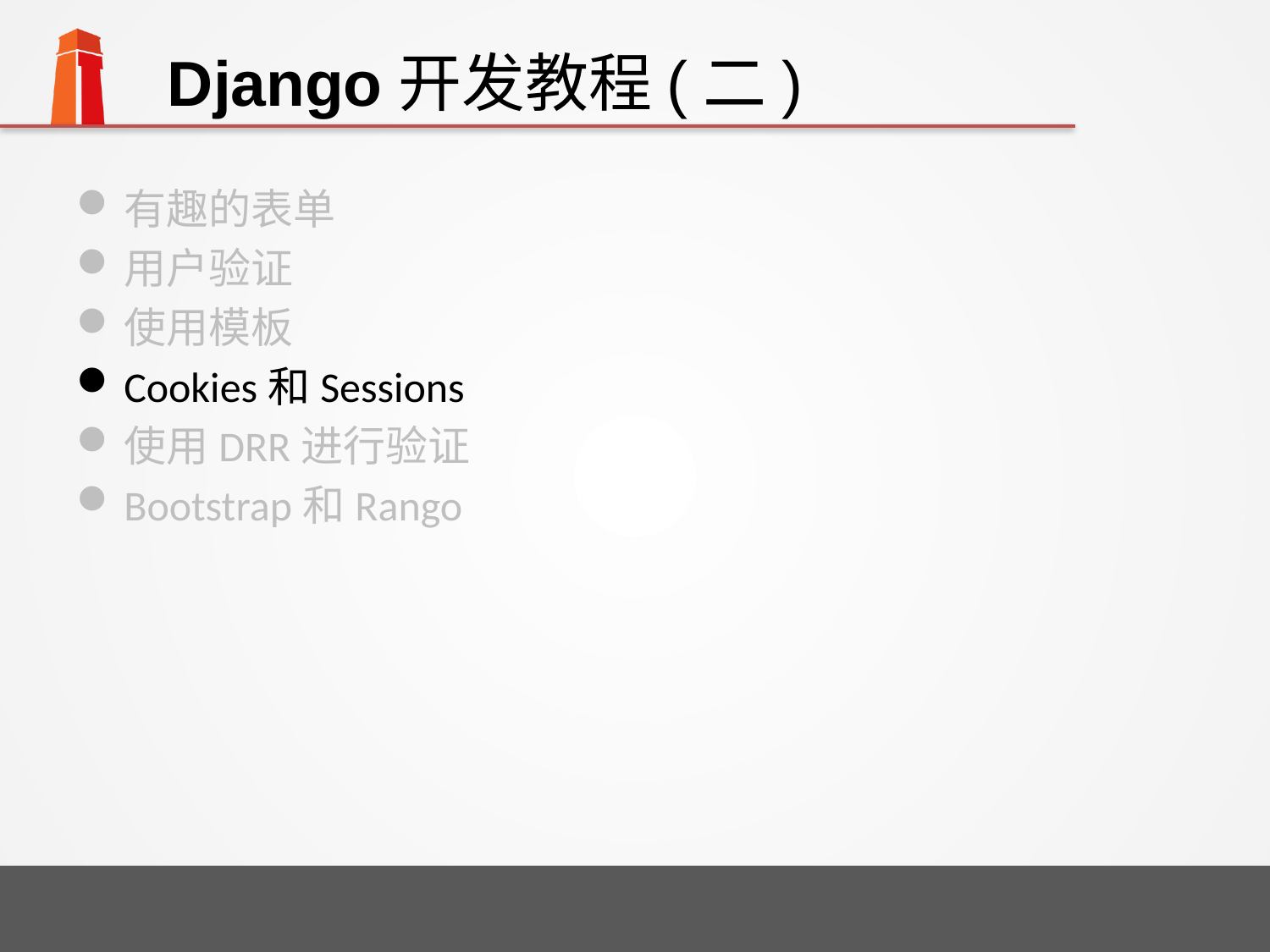

# Django开发教程(二)
有趣的表单
用户验证
使用模板
Cookies和Sessions
使用DRR进行验证
Bootstrap和Rango